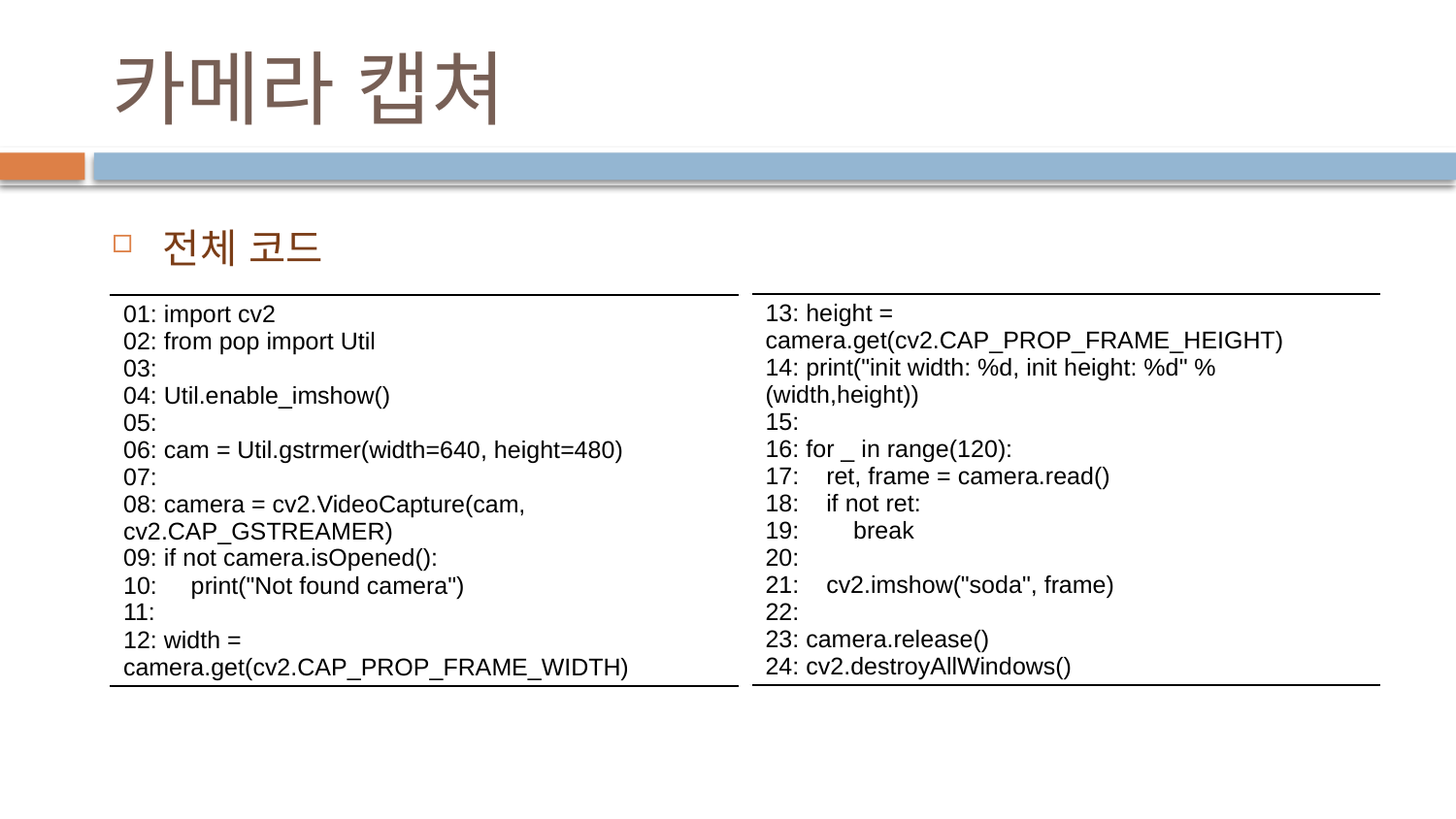

# 카메라 캡쳐
전체 코드
| 13: height = camera.get(cv2.CAP\_PROP\_FRAME\_HEIGHT) 14: print("init width: %d, init height: %d" % (width,height)) 15: 16: for \_ in range(120): 17: ret, frame = camera.read() 18: if not ret: 19: break 20: 21: cv2.imshow("soda", frame) 22: 23: camera.release() 24: cv2.destroyAllWindows() |
| --- |
| 01: import cv2 02: from pop import Util 03: 04: Util.enable\_imshow() 05: 06: cam = Util.gstrmer(width=640, height=480) 07: 08: camera = cv2.VideoCapture(cam, cv2.CAP\_GSTREAMER) 09: if not camera.isOpened(): 10: print("Not found camera") 11: 12: width = camera.get(cv2.CAP\_PROP\_FRAME\_WIDTH) |
| --- |